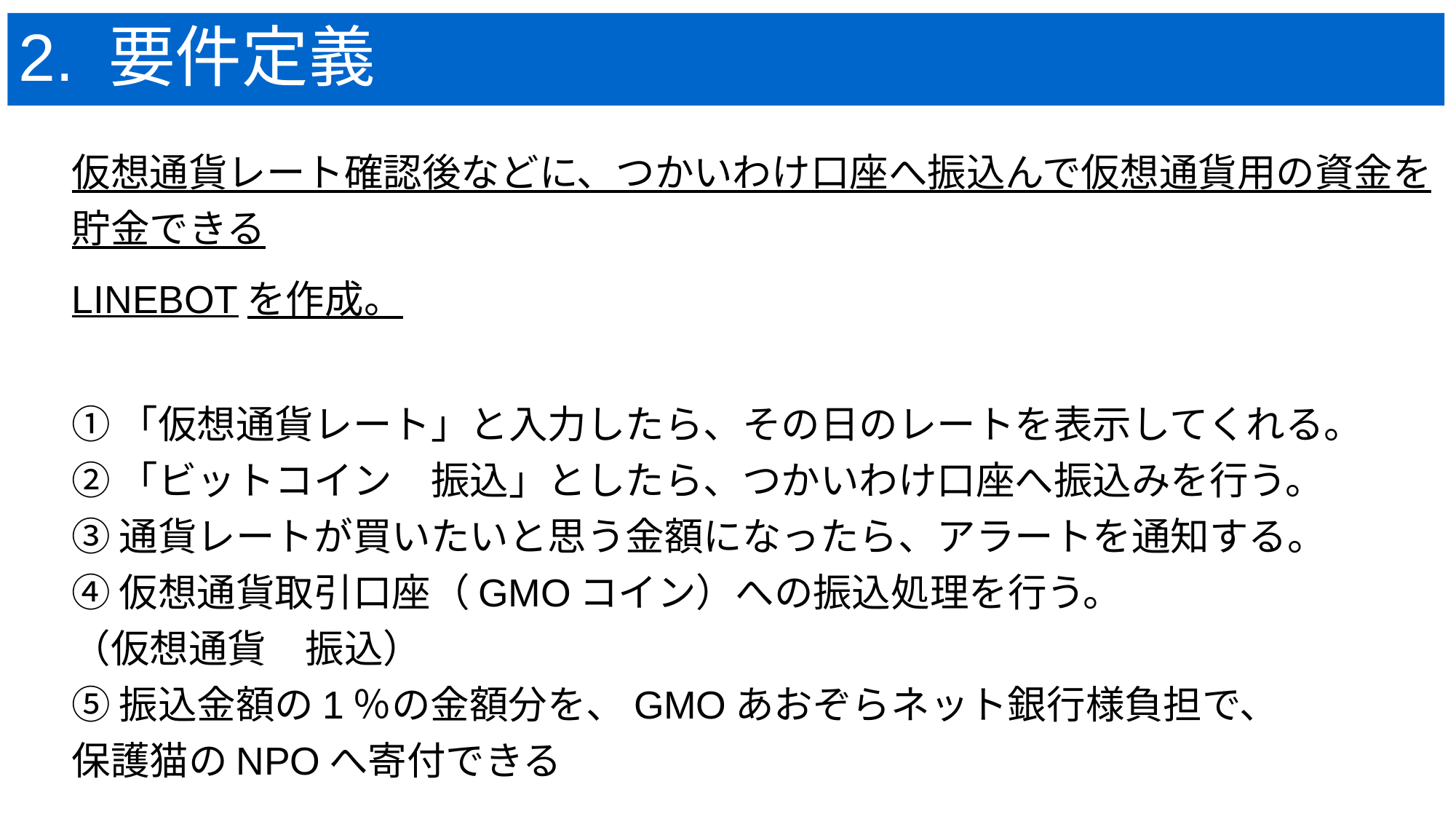

# 2. 要件定義
仮想通貨レート確認後などに、つかいわけ口座へ振込んで仮想通貨用の資金を貯金できる
LINEBOTを作成。

➀「仮想通貨レート」と入力したら、その日のレートを表示してくれる。
➁「ビットコイン　振込」としたら、つかいわけ口座へ振込みを行う。
➂通貨レートが買いたいと思う金額になったら、アラートを通知する。
④仮想通貨取引口座（GMOコイン）への振込処理を行う。
（仮想通貨　振込）
⑤振込金額の1％の金額分を、GMOあおぞらネット銀行様負担で、
保護猫のNPOへ寄付できる